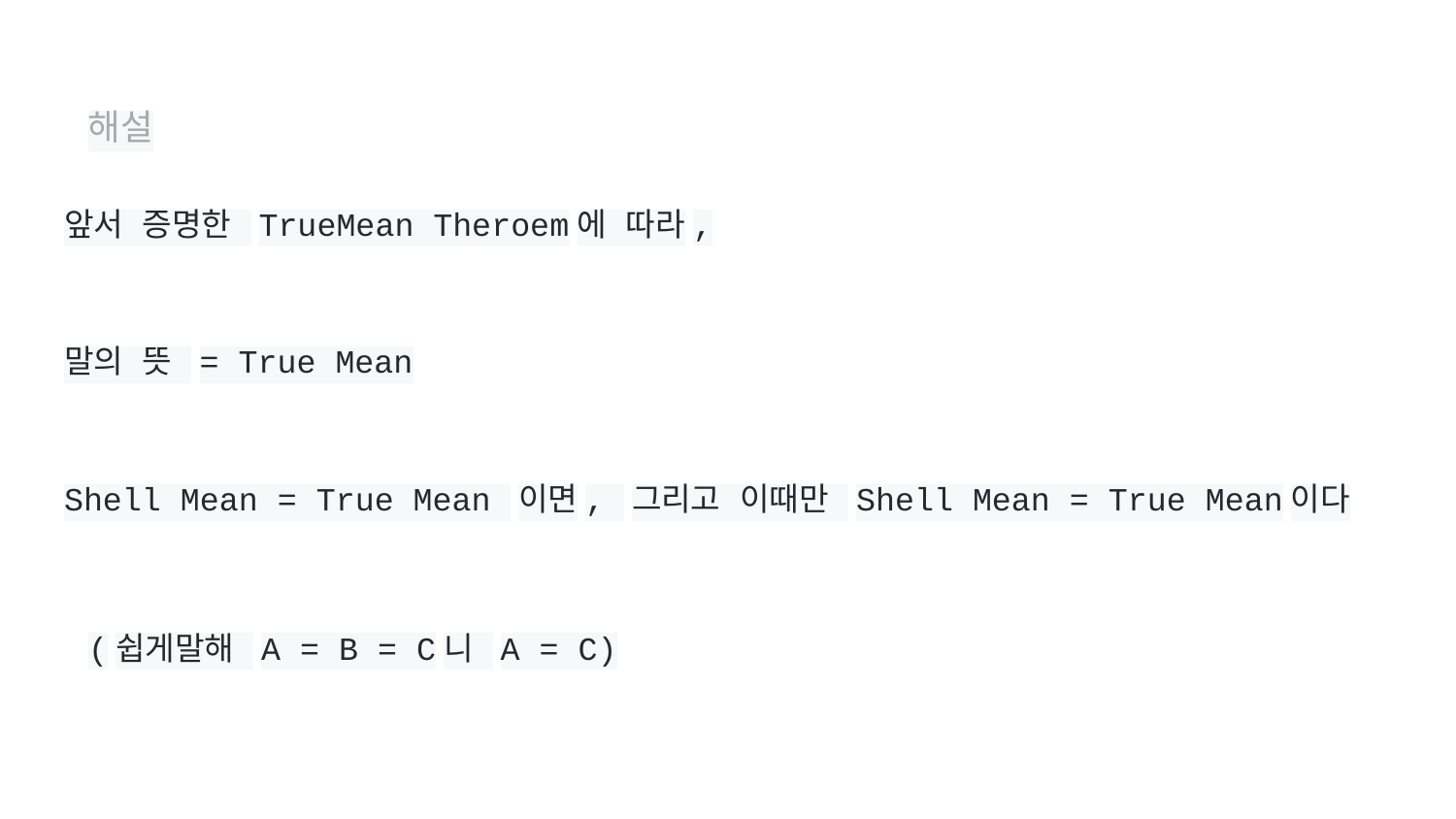

# 해설
앞서 증명한 TrueMean Theroem에 따라,

말의 뜻 = True Mean

Shell Mean = True Mean 이면, 그리고 이때만 Shell Mean = True Mean이다

(쉽게말해 A = B = C니 A = C)